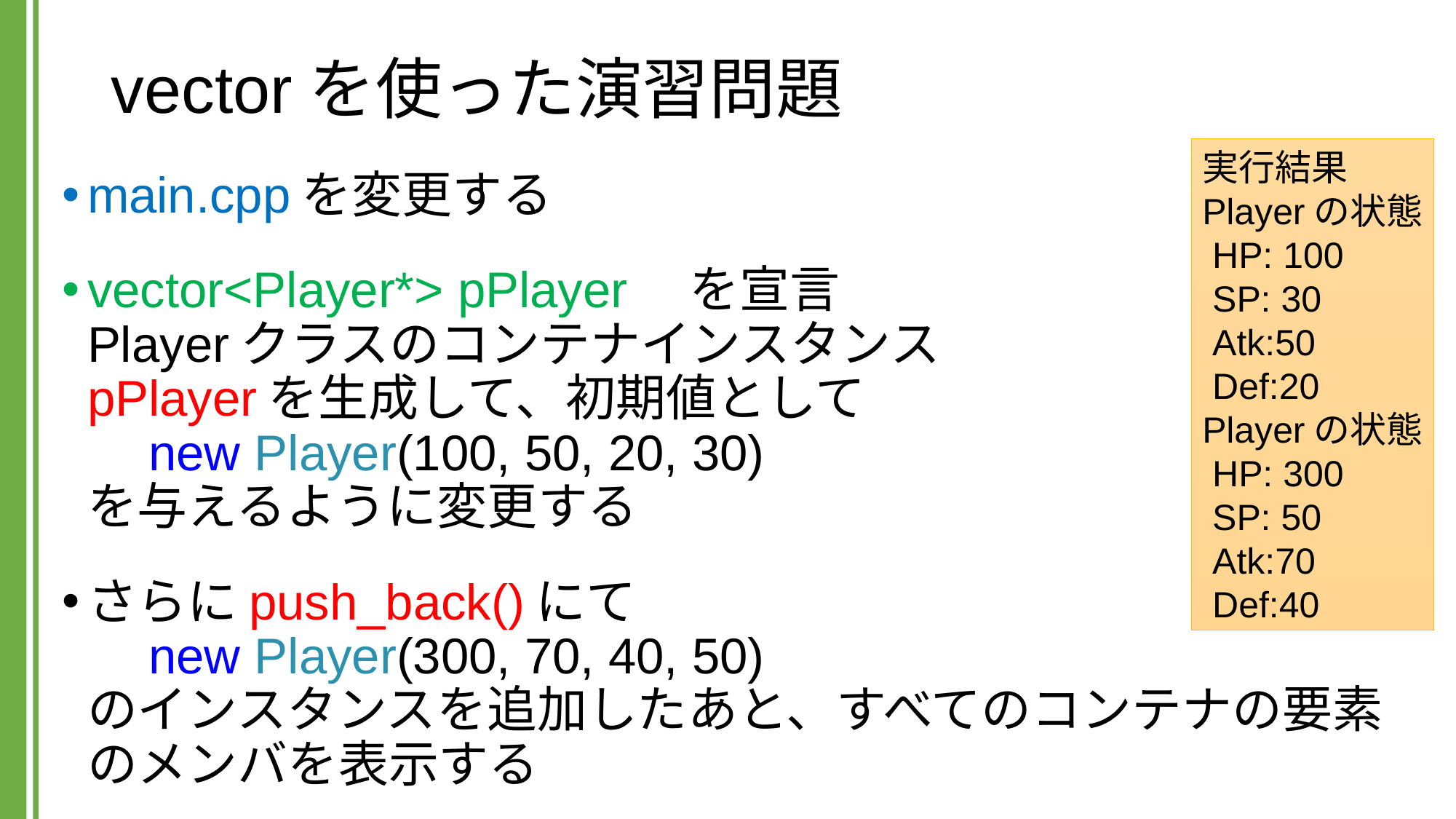

# vectorを使った演習問題
実行結果
Playerの状態
 HP: 100
 SP: 30
 Atk:50
 Def:20
Playerの状態
 HP: 300
 SP: 50
 Atk:70
 Def:40
main.cppを変更する
vector<Player*> pPlayer　を宣言
Playerクラスのコンテナインスタンス
pPlayerを生成して、初期値として
　new Player(100, 50, 20, 30)
を与えるように変更する
さらにpush_back()にて
　new Player(300, 70, 40, 50)
のインスタンスを追加したあと、すべてのコンテナの要素
のメンバを表示する